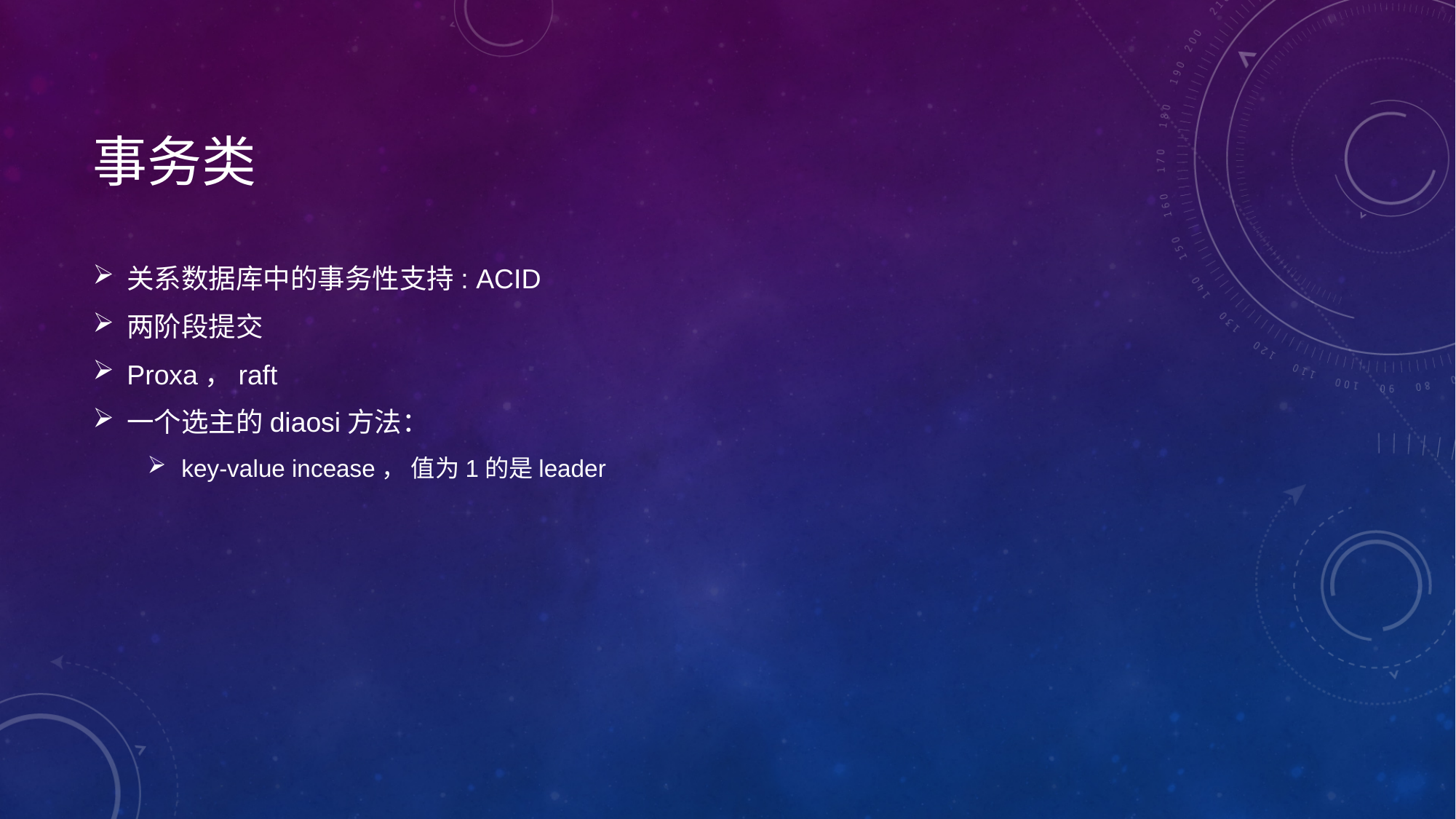

# 事务类
关系数据库中的事务性支持: ACID
两阶段提交
Proxa，raft
一个选主的diaosi方法：
key-value incease， 值为1的是leader